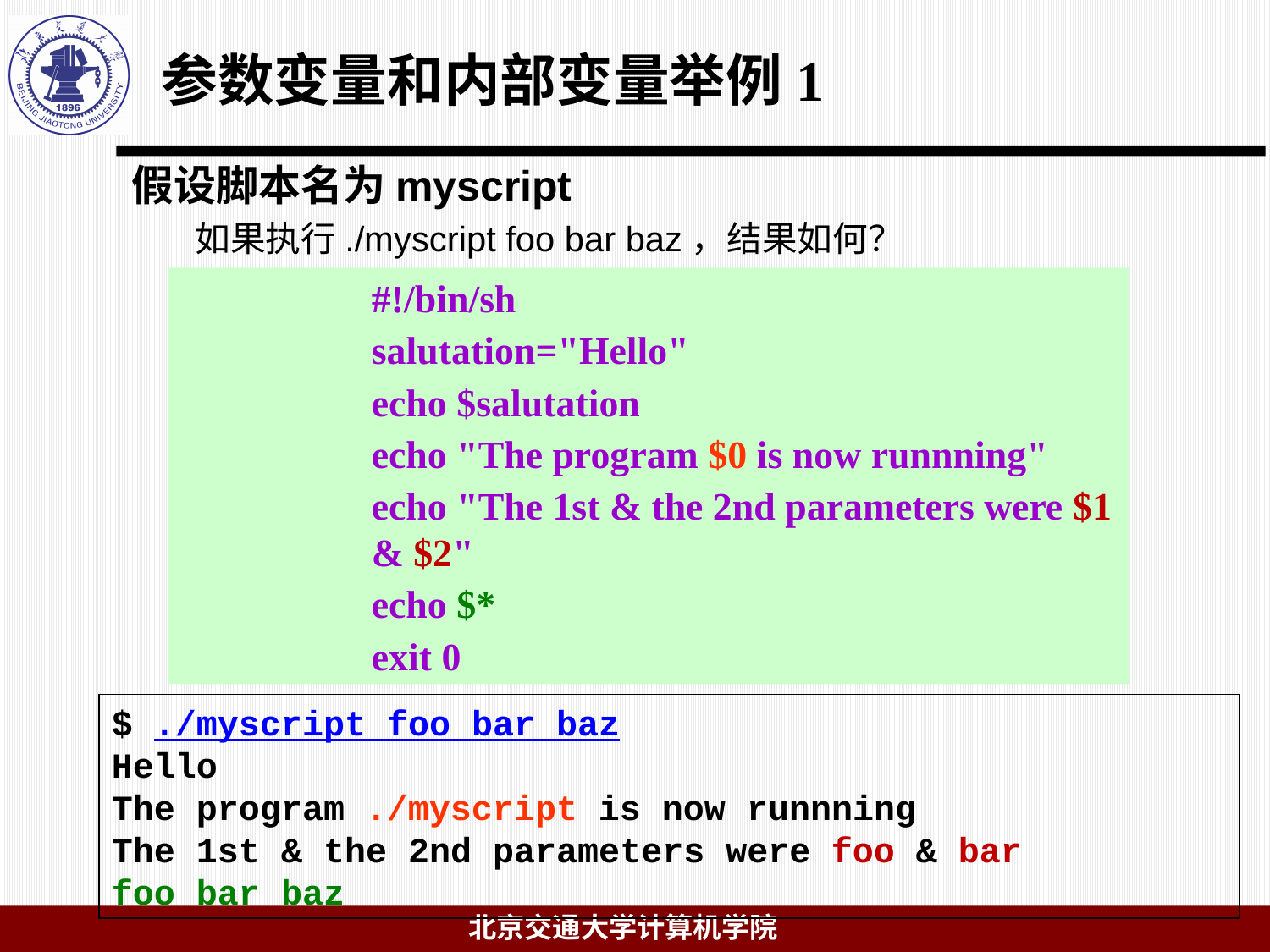

# 参数变量和内部变量举例1
假设脚本名为myscript
如果执行./myscript foo bar baz，结果如何？

#!/bin/sh
salutation="Hello"
echo $salutation
echo "The program $0 is now runnning"
echo "The 1st & the 2nd parameters were $1 & $2"
echo $*
exit 0
$ ./myscript foo bar baz
Hello
The program ./myscript is now runnning
The 1st & the 2nd parameters were foo & bar
foo bar baz